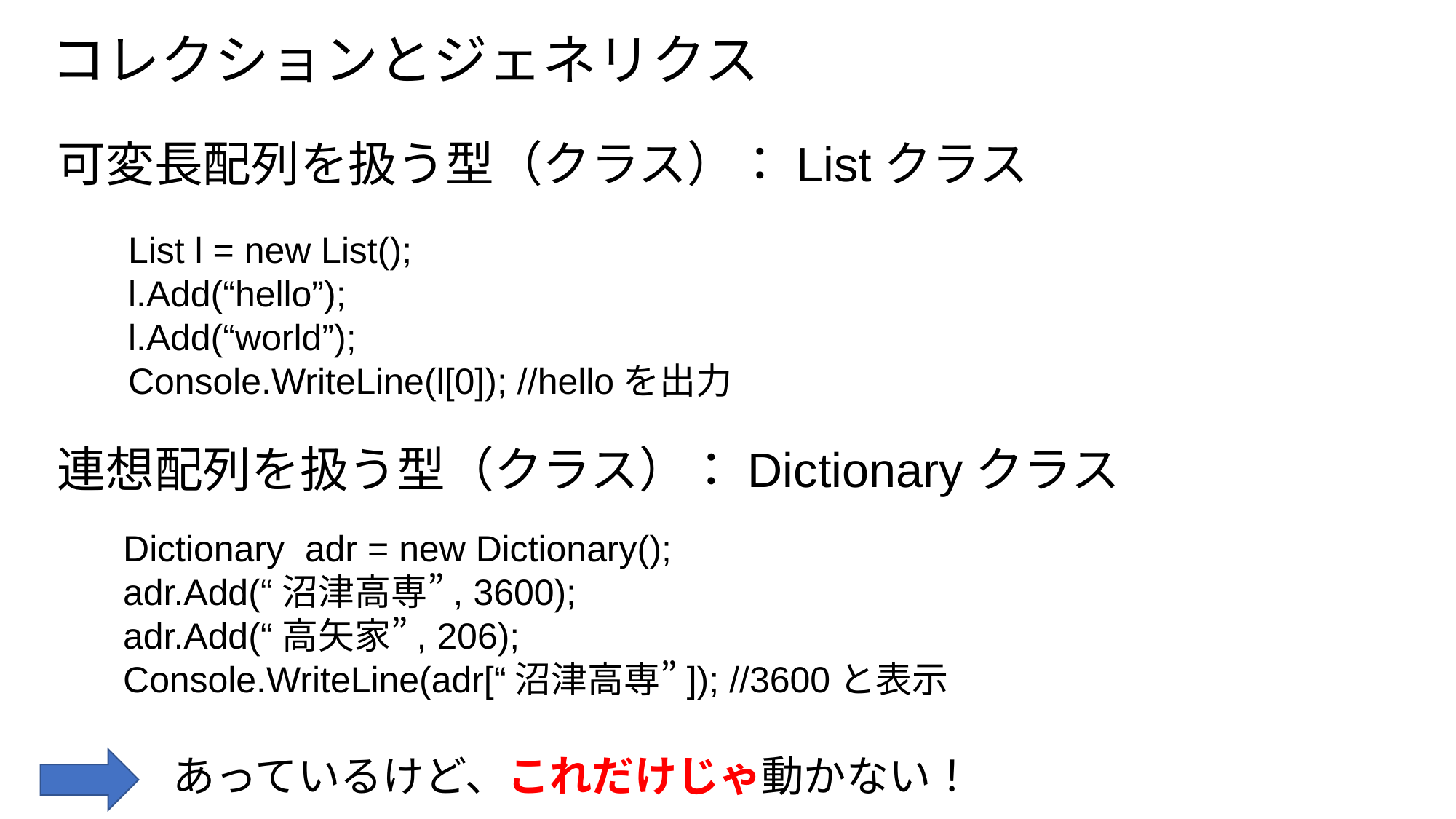

コレクションとジェネリクス
可変長配列を扱う型（クラス）：Listクラス
List l = new List();
l.Add(“hello”);
l.Add(“world”);
Console.WriteLine(l[0]); //helloを出力
連想配列を扱う型（クラス）：Dictionaryクラス
Dictionary  adr = new Dictionary();
adr.Add(“沼津高専”, 3600);
adr.Add(“高矢家”, 206);
Console.WriteLine(adr[“沼津高専”]); //3600と表示
あっているけど、これだけじゃ動かない！